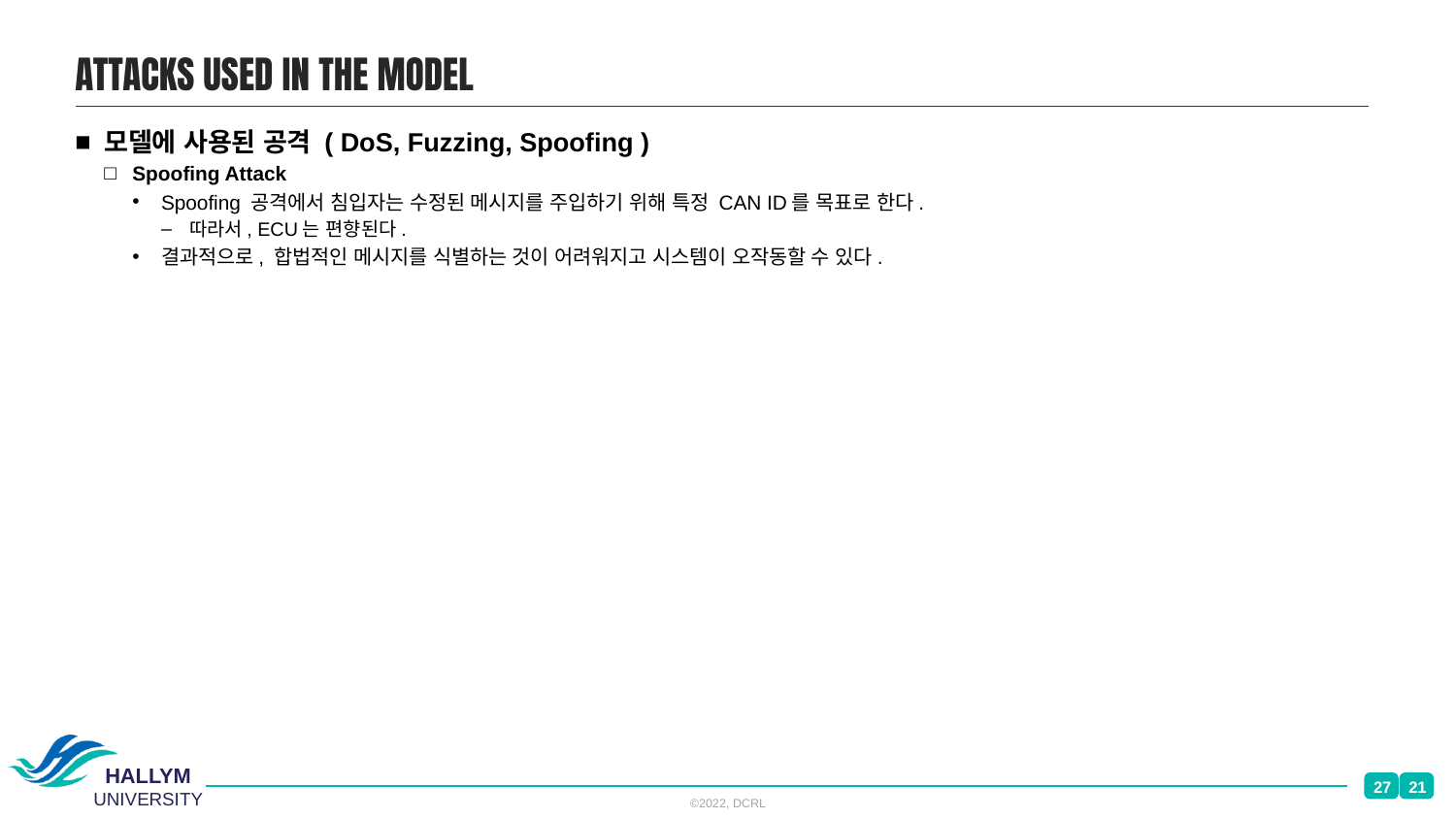

# ATTACKS USED IN THE MODEL
모델에 사용된 공격 ( DoS, Fuzzing, Spoofing )
Spoofing Attack
Spoofing 공격에서 침입자는 수정된 메시지를 주입하기 위해 특정 CAN ID를 목표로 한다.
따라서, ECU는 편향된다.
결과적으로, 합법적인 메시지를 식별하는 것이 어려워지고 시스템이 오작동할 수 있다.